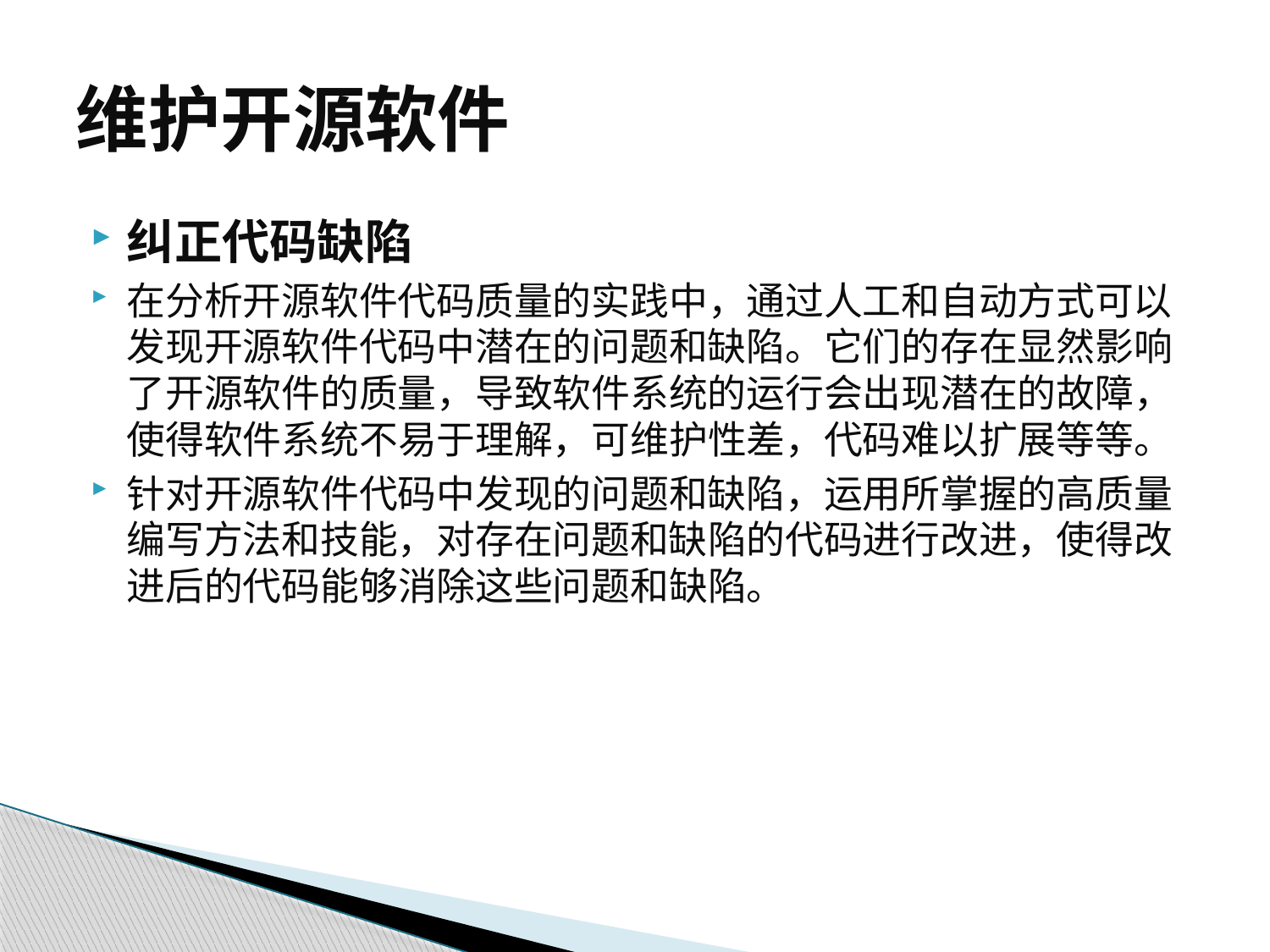

# 维护开源软件
纠正代码缺陷
在分析开源软件代码质量的实践中，通过人工和自动方式可以发现开源软件代码中潜在的问题和缺陷。它们的存在显然影响了开源软件的质量，导致软件系统的运行会出现潜在的故障，使得软件系统不易于理解，可维护性差，代码难以扩展等等。
针对开源软件代码中发现的问题和缺陷，运用所掌握的高质量编写方法和技能，对存在问题和缺陷的代码进行改进，使得改进后的代码能够消除这些问题和缺陷。